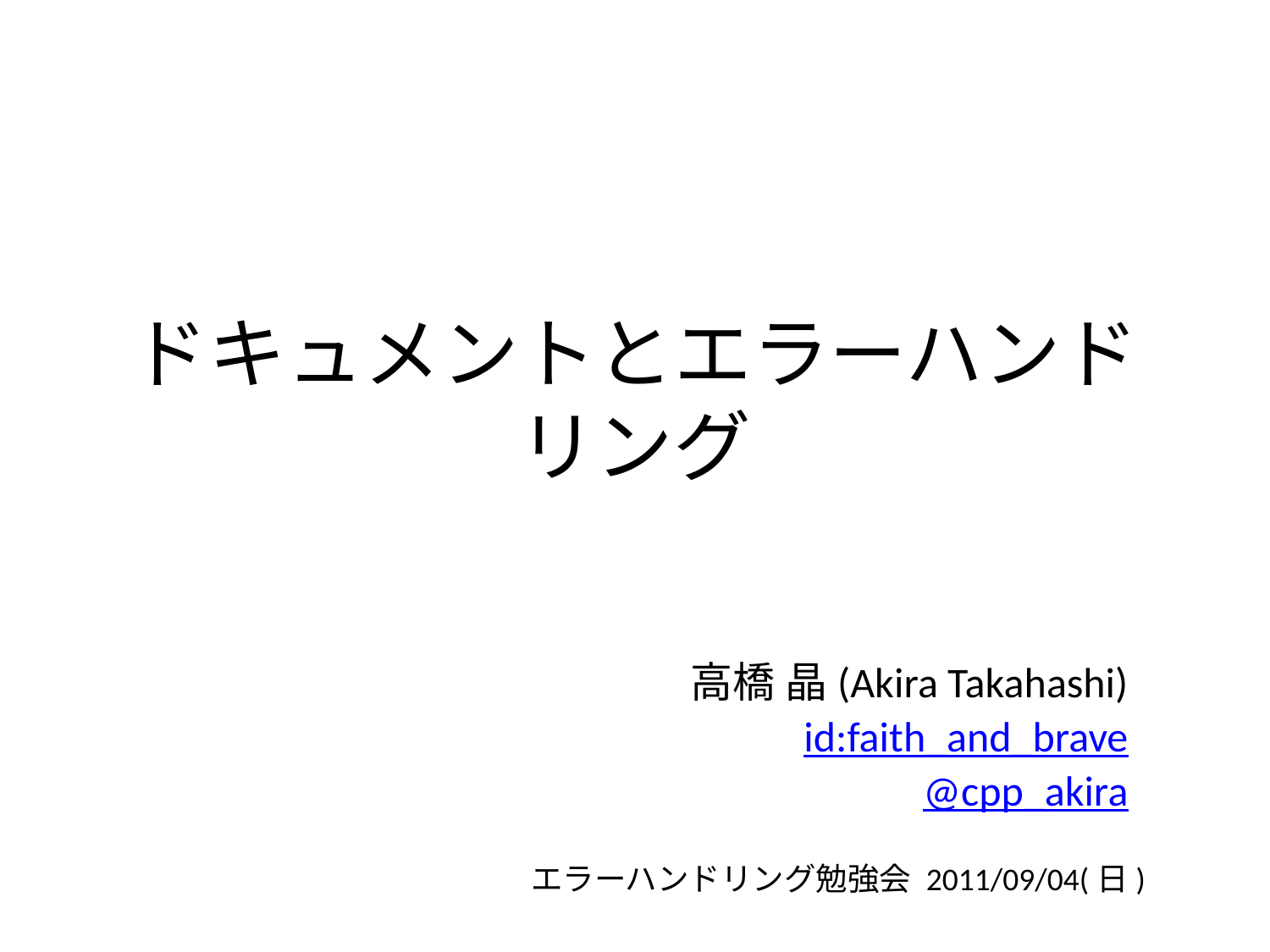

# ドキュメントとエラーハンドリング
高橋 晶(Akira Takahashi)
id:faith_and_brave
@cpp_akira
エラーハンドリング勉強会 2011/09/04(日)